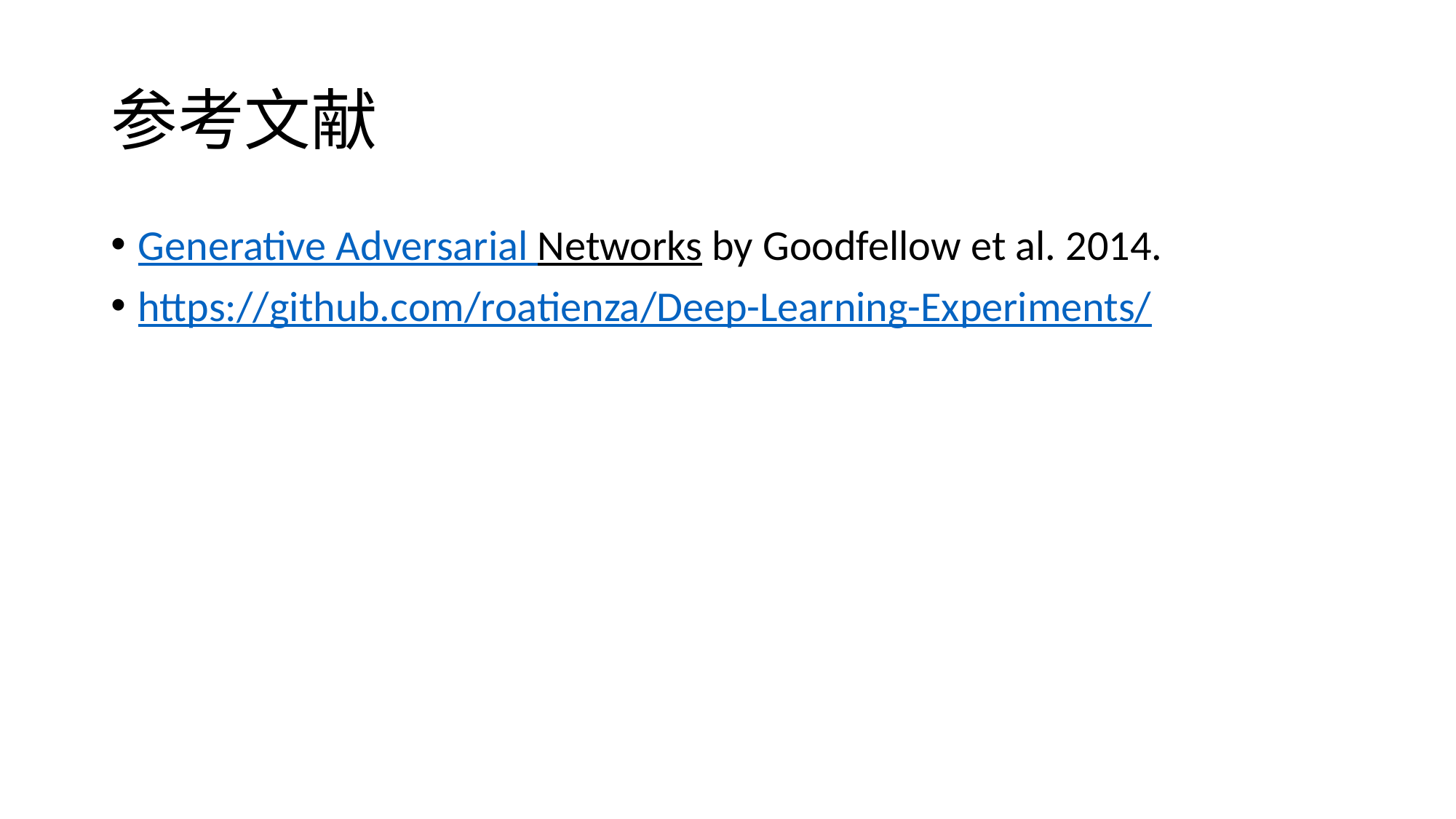

# 参考文献
Generative Adversarial Networks by Goodfellow et al. 2014.
https://github.com/roatienza/Deep-Learning-Experiments/